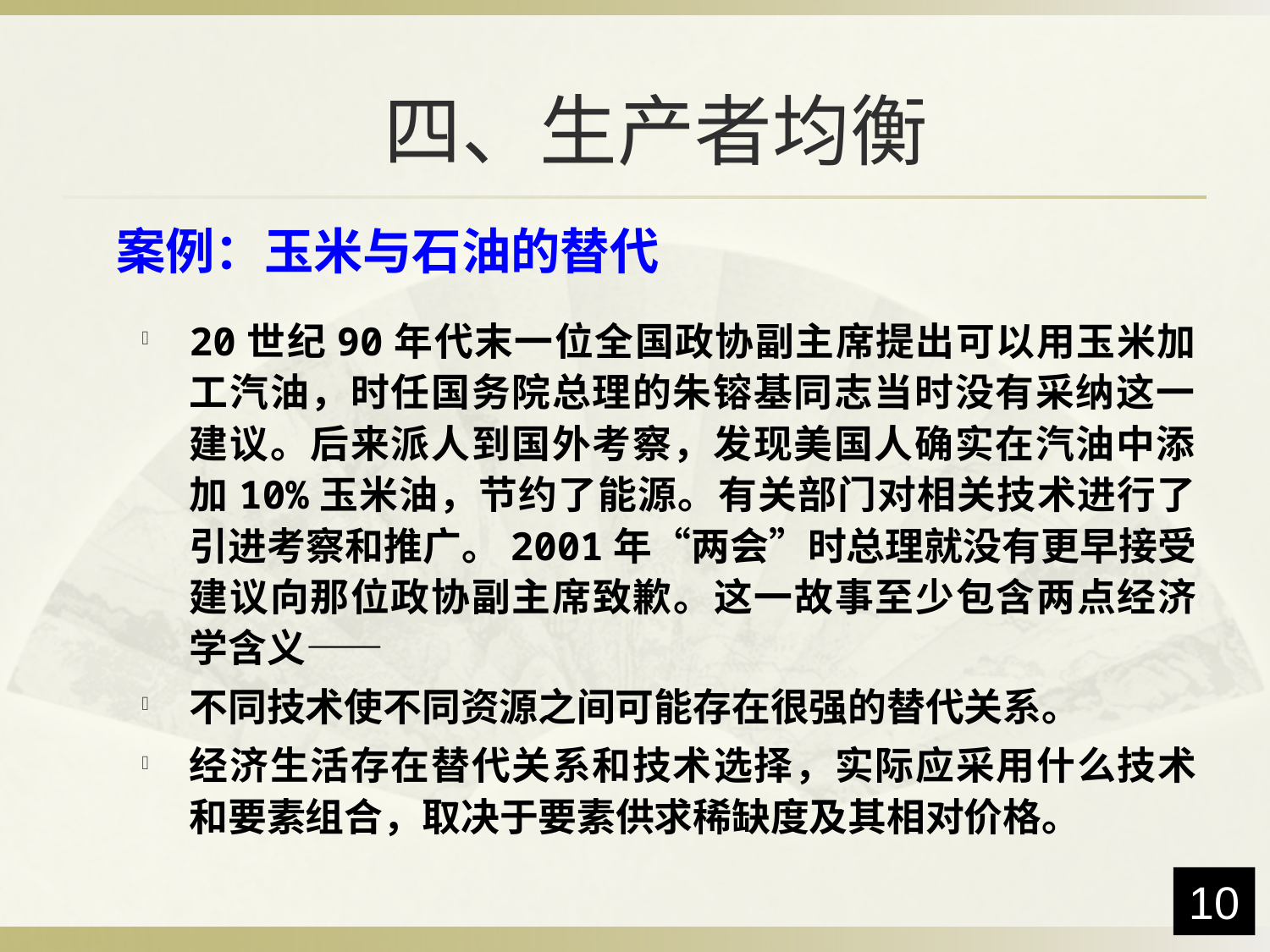

四、生产者均衡
# 案例：玉米与石油的替代
20世纪90年代末一位全国政协副主席提出可以用玉米加工汽油，时任国务院总理的朱镕基同志当时没有采纳这一建议。后来派人到国外考察，发现美国人确实在汽油中添加10%玉米油，节约了能源。有关部门对相关技术进行了引进考察和推广。2001年“两会”时总理就没有更早接受建议向那位政协副主席致歉。这一故事至少包含两点经济学含义——
不同技术使不同资源之间可能存在很强的替代关系。
经济生活存在替代关系和技术选择，实际应采用什么技术和要素组合，取决于要素供求稀缺度及其相对价格。
10